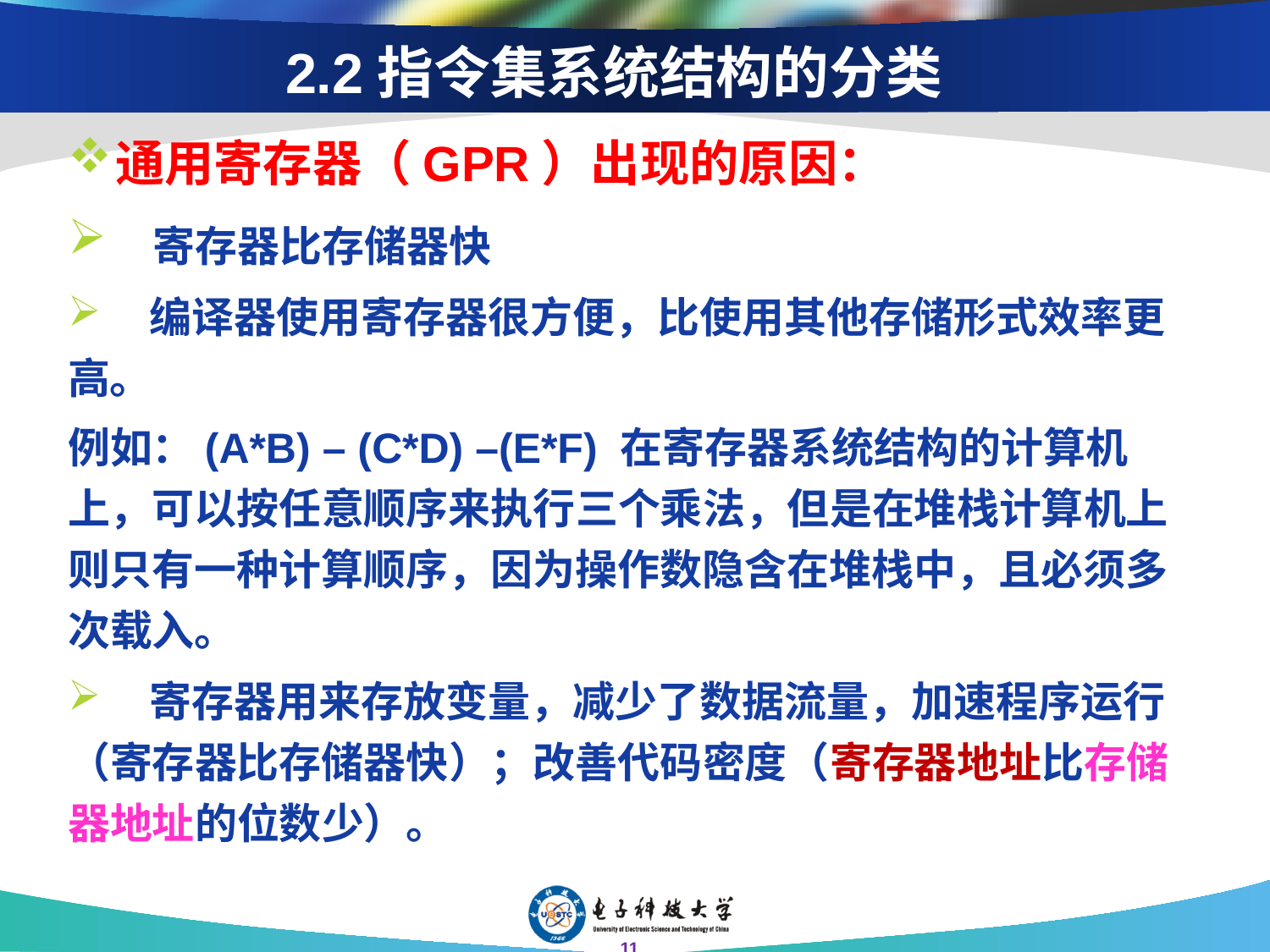

# 2.2指令集系统结构的分类
通用寄存器（GPR）出现的原因：
   寄存器比存储器快
    编译器使用寄存器很方便，比使用其他存储形式效率更高。
例如：(A*B) – (C*D) –(E*F) 在寄存器系统结构的计算机上，可以按任意顺序来执行三个乘法，但是在堆栈计算机上则只有一种计算顺序，因为操作数隐含在堆栈中，且必须多次载入。
    寄存器用来存放变量，减少了数据流量，加速程序运行（寄存器比存储器快）；改善代码密度（寄存器地址比存储器地址的位数少）。
11